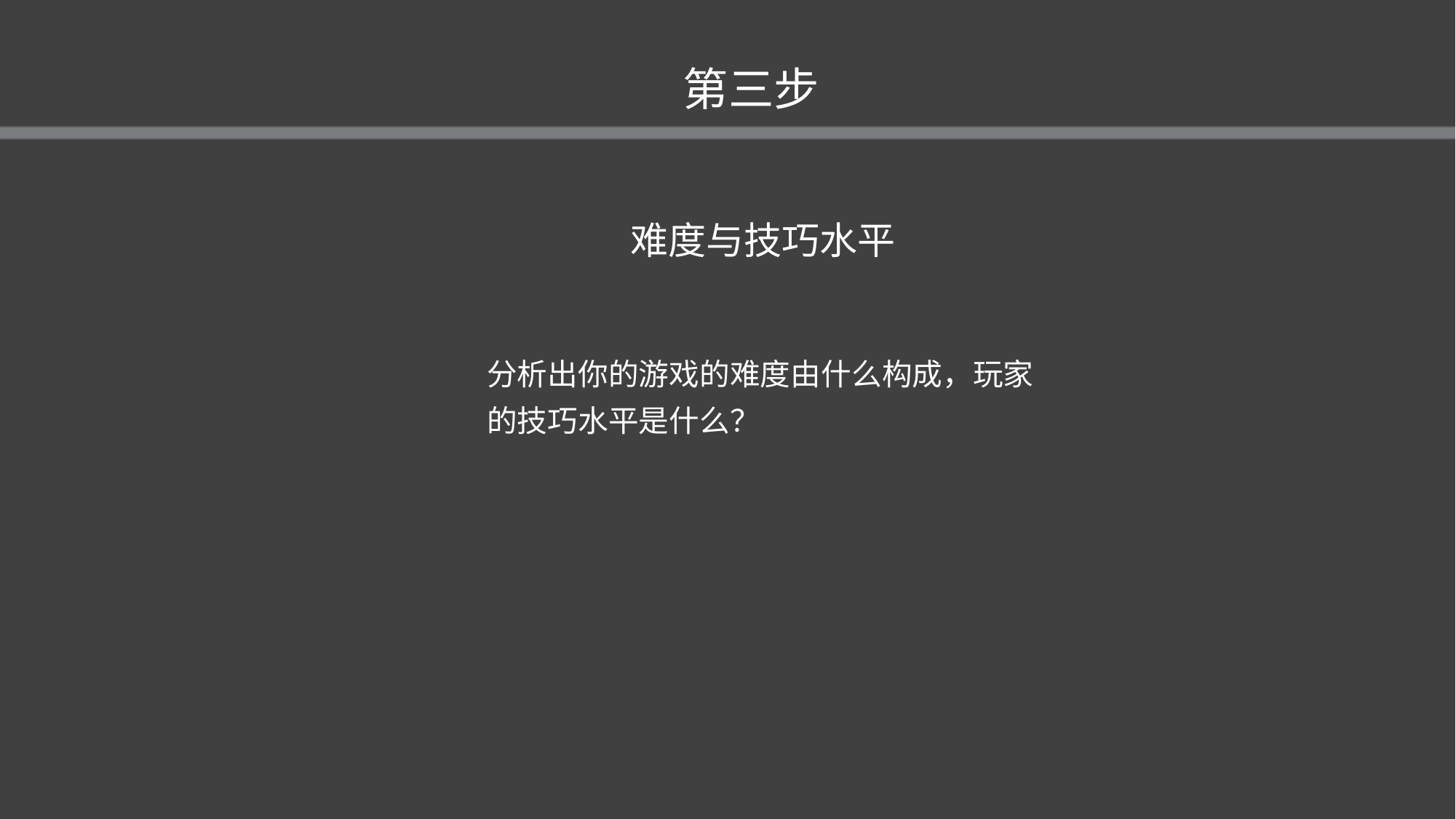

第三步

难度与技巧水平
分析出你的游戏的难度由什么构成，玩家的技巧水平是什么？